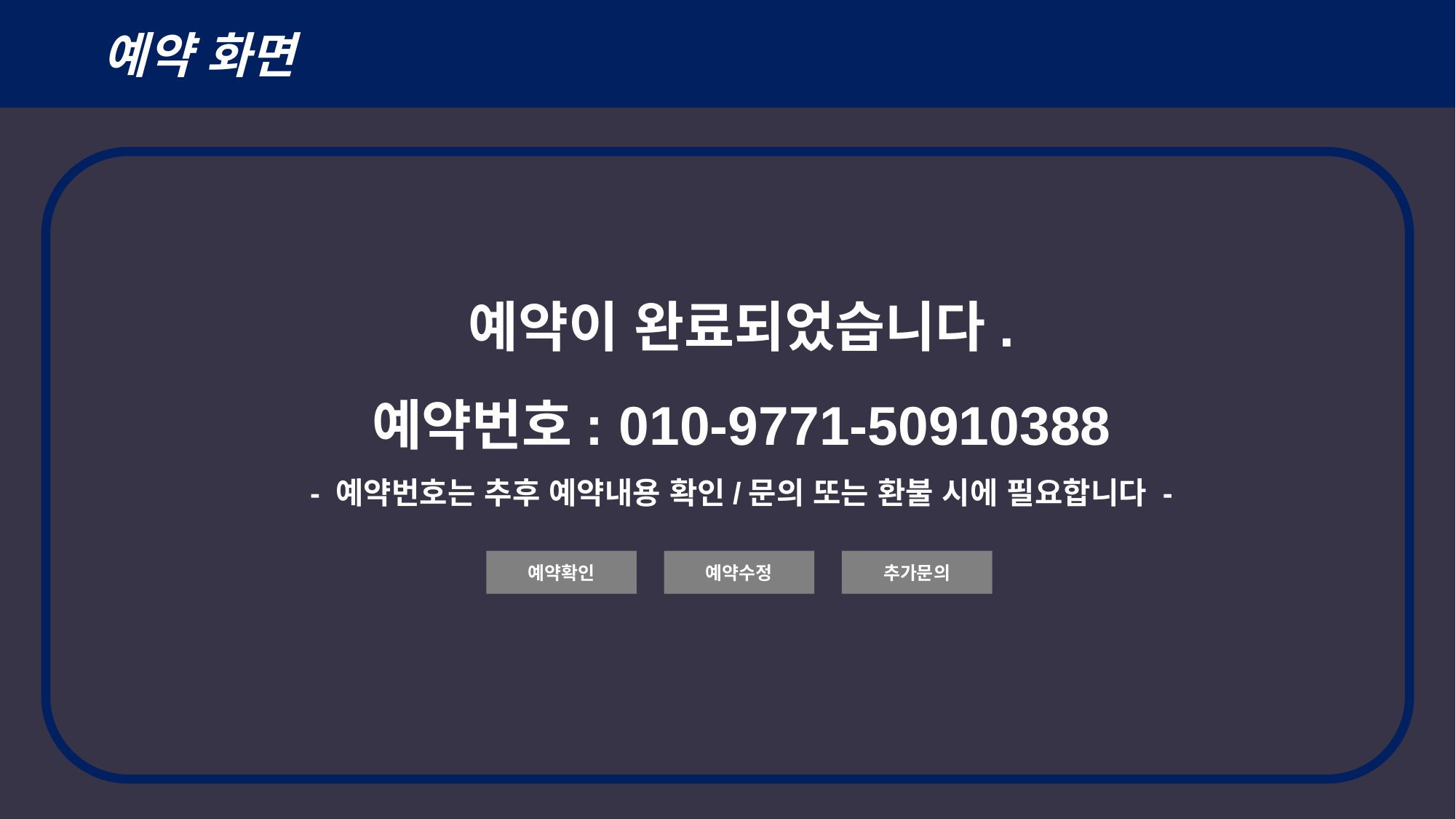

예약 화면

예약이 완료되었습니다.
예약번호: 010-9771-50910388
- 예약번호는 추후 예약내용 확인/문의 또는 환불 시에 필요합니다 -
예약확인
예약수정
추가문의